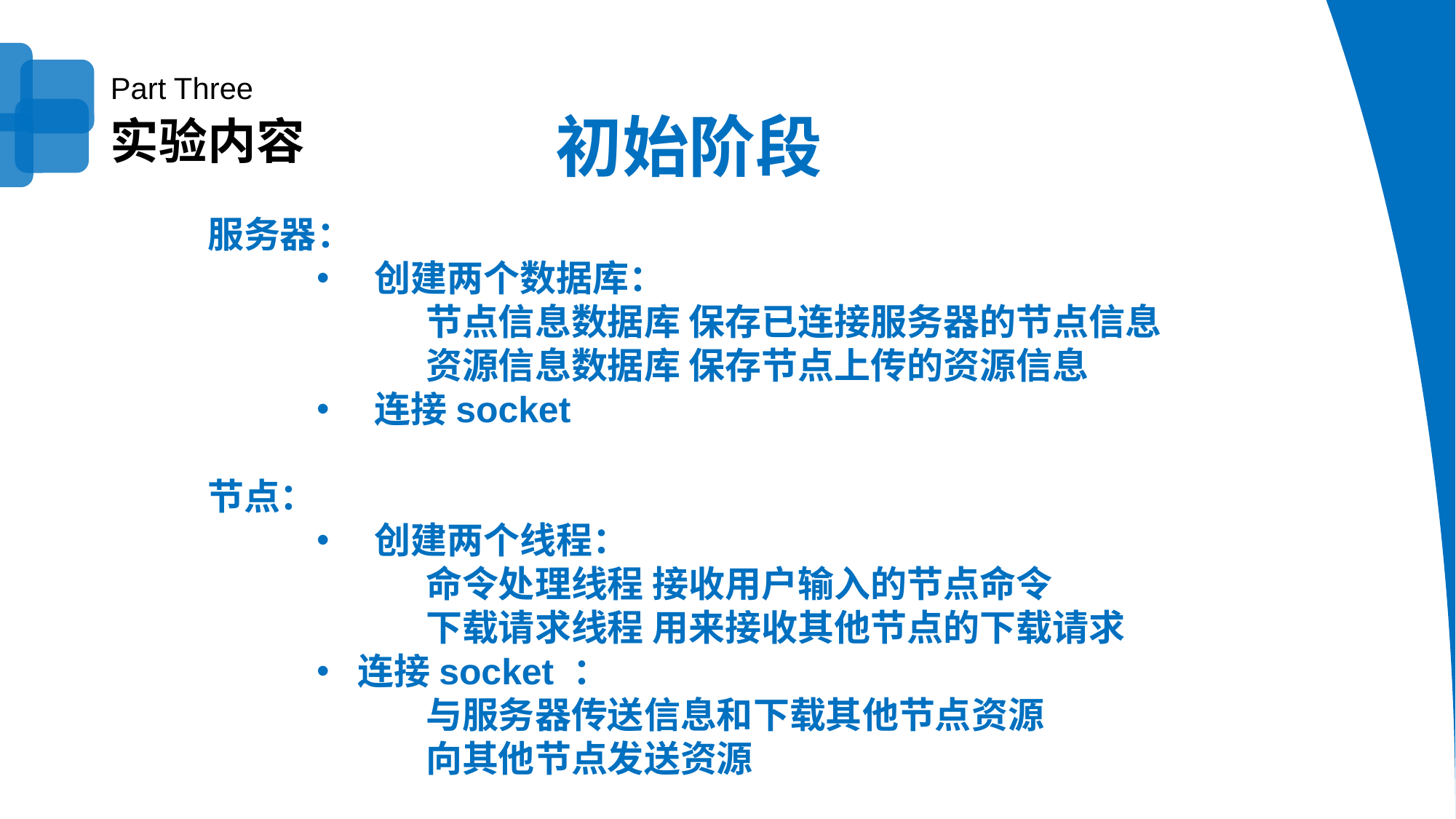

Part Three
初始阶段
实验内容
服务器：
 创建两个数据库：
		节点信息数据库 保存已连接服务器的节点信息
		资源信息数据库 保存节点上传的资源信息
 连接socket

节点：
 创建两个线程：
		命令处理线程 接收用户输入的节点命令
		下载请求线程 用来接收其他节点的下载请求
连接socket ：
		与服务器传送信息和下载其他节点资源
		向其他节点发送资源